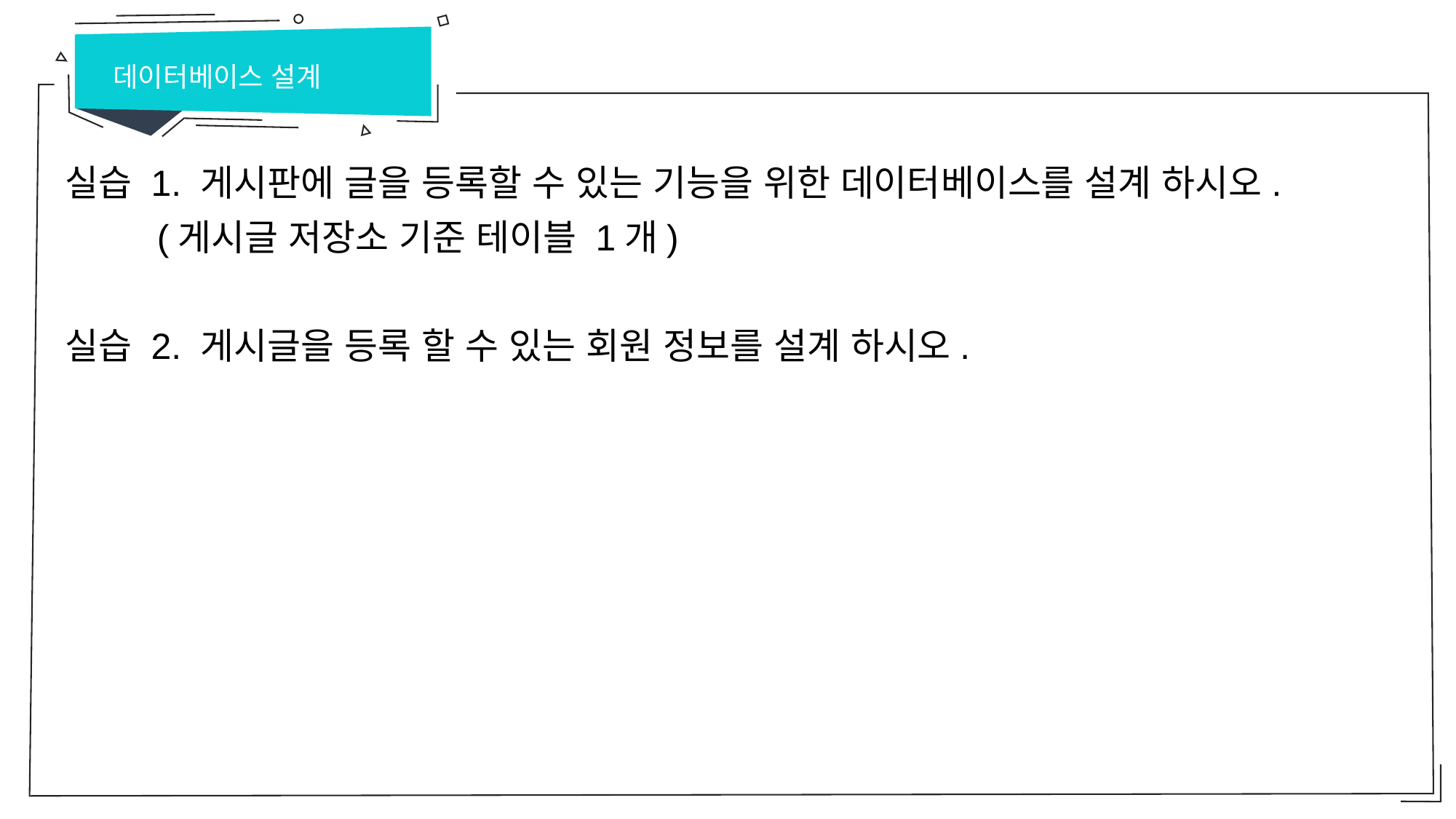

데이터베이스 설계
실습 1. 게시판에 글을 등록할 수 있는 기능을 위한 데이터베이스를 설계 하시오.
         (게시글 저장소 기준 테이블 1개)

실습 2. 게시글을 등록 할 수 있는 회원 정보를 설계 하시오.